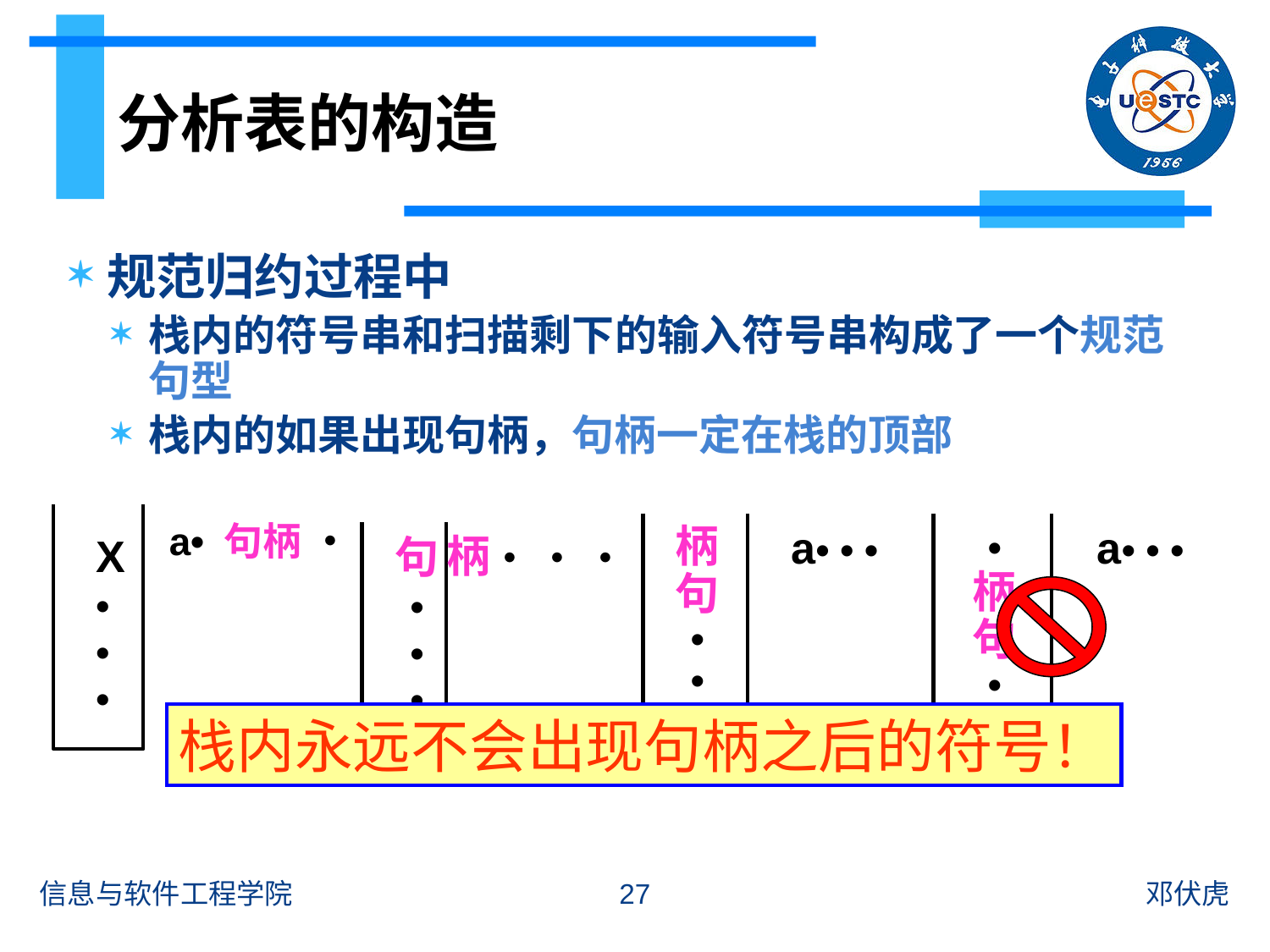

# 分析表的构造
规范归约过程中
栈内的符号串和扫描剩下的输入符号串构成了一个规范句型
栈内的如果出现句柄，句柄一定在栈的顶部

a• 句柄 •
X
•
•
•

a• • •
柄
句
•
•
•

a• • •
•
柄
句
•
•
柄• • •

句
•
•
•

栈内永远不会出现句柄之后的符号！
27
信息与软件工程学院
邓伏虎